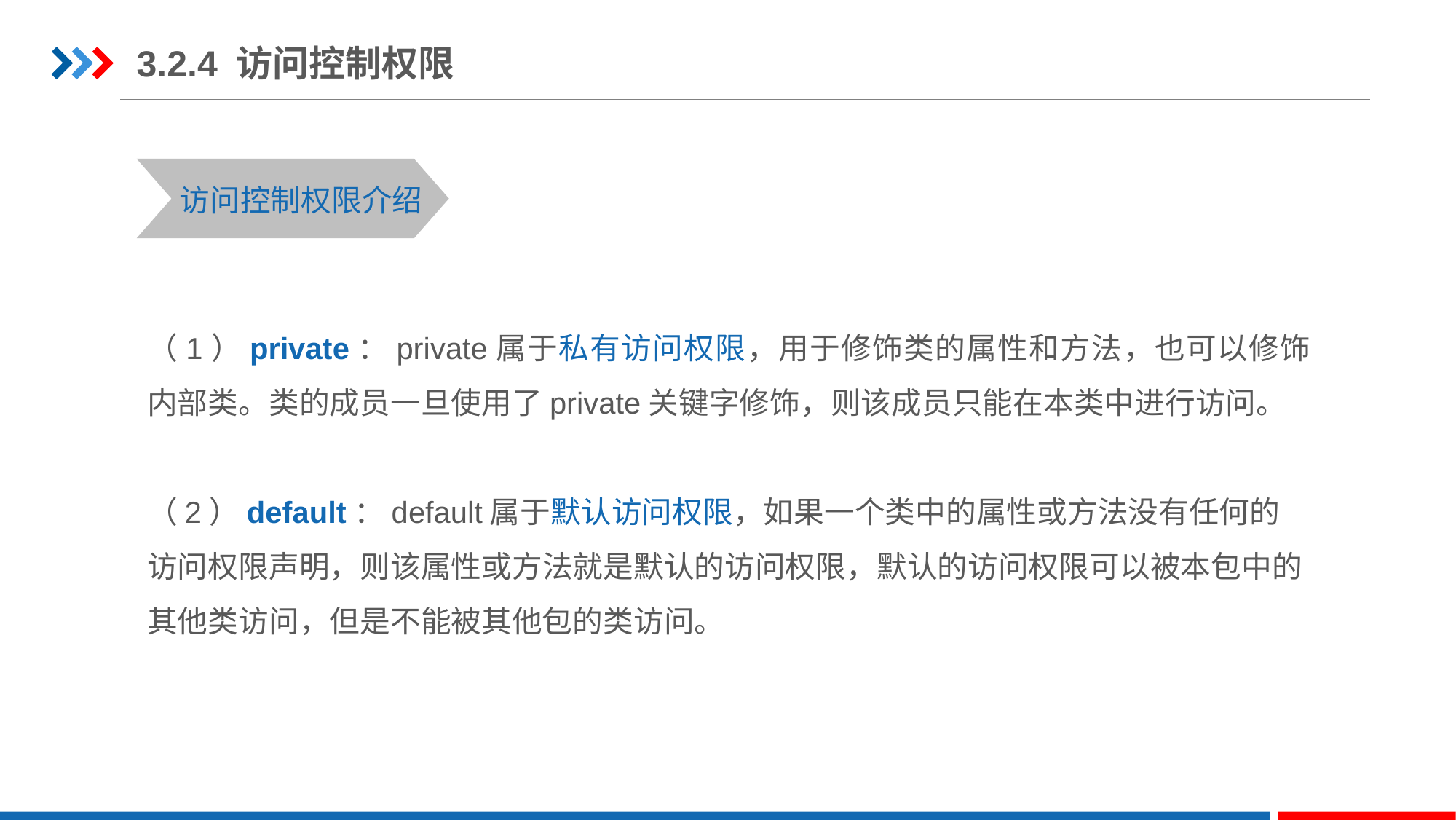

3.2.4 访问控制权限

访问控制权限介绍
（1）private：private属于私有访问权限，用于修饰类的属性和方法，也可以修饰内部类。类的成员一旦使用了private关键字修饰，则该成员只能在本类中进行访问。

（2）default：default属于默认访问权限，如果一个类中的属性或方法没有任何的访问权限声明，则该属性或方法就是默认的访问权限，默认的访问权限可以被本包中的其他类访问，但是不能被其他包的类访问。